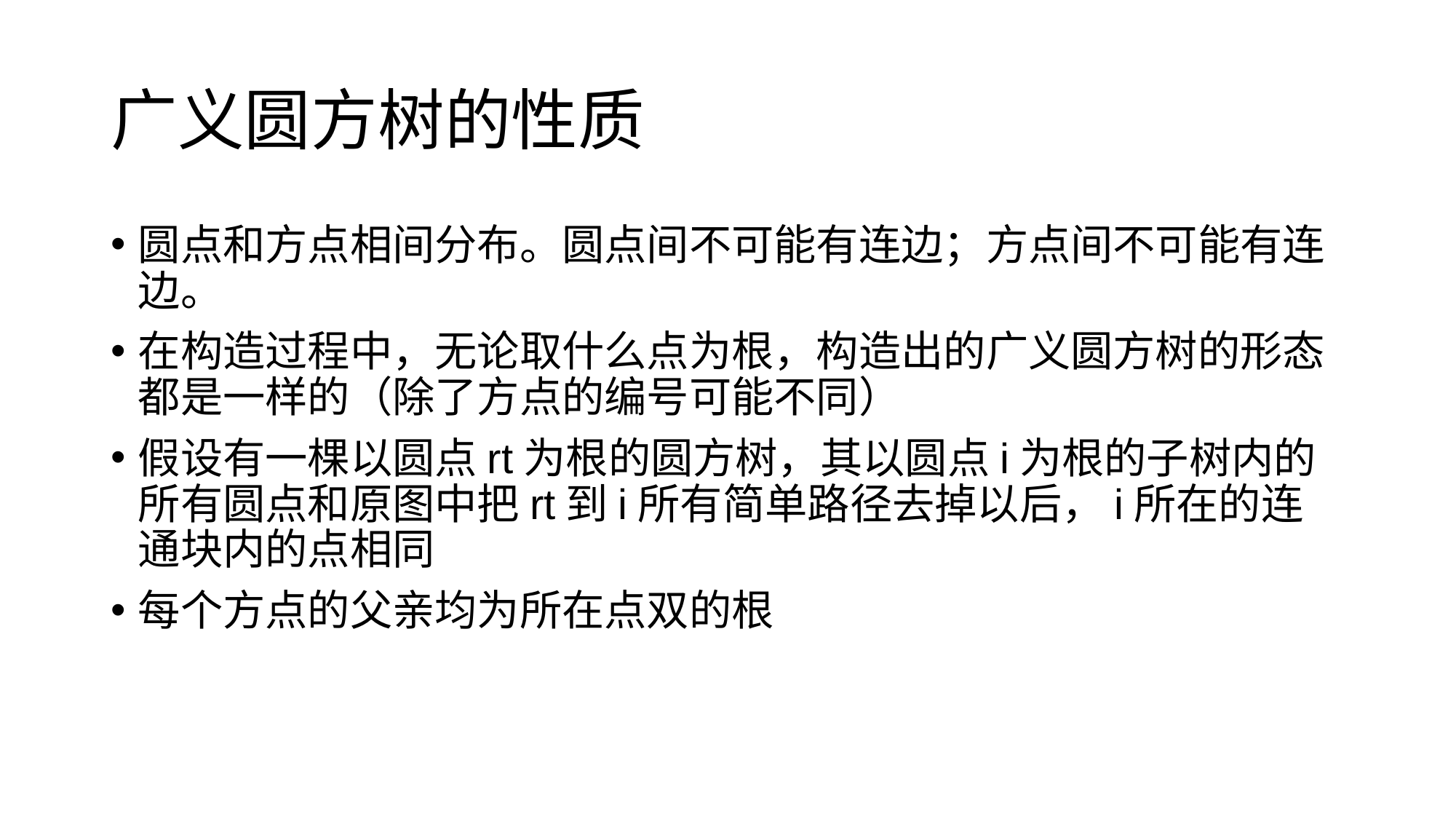

# 广义圆方树的性质
圆点和方点相间分布。圆点间不可能有连边；方点间不可能有连边。
在构造过程中，无论取什么点为根，构造出的广义圆方树的形态都是一样的（除了方点的编号可能不同）
假设有一棵以圆点rt为根的圆方树，其以圆点i为根的子树内的所有圆点和原图中把rt到i所有简单路径去掉以后，i所在的连通块内的点相同
每个方点的父亲均为所在点双的根